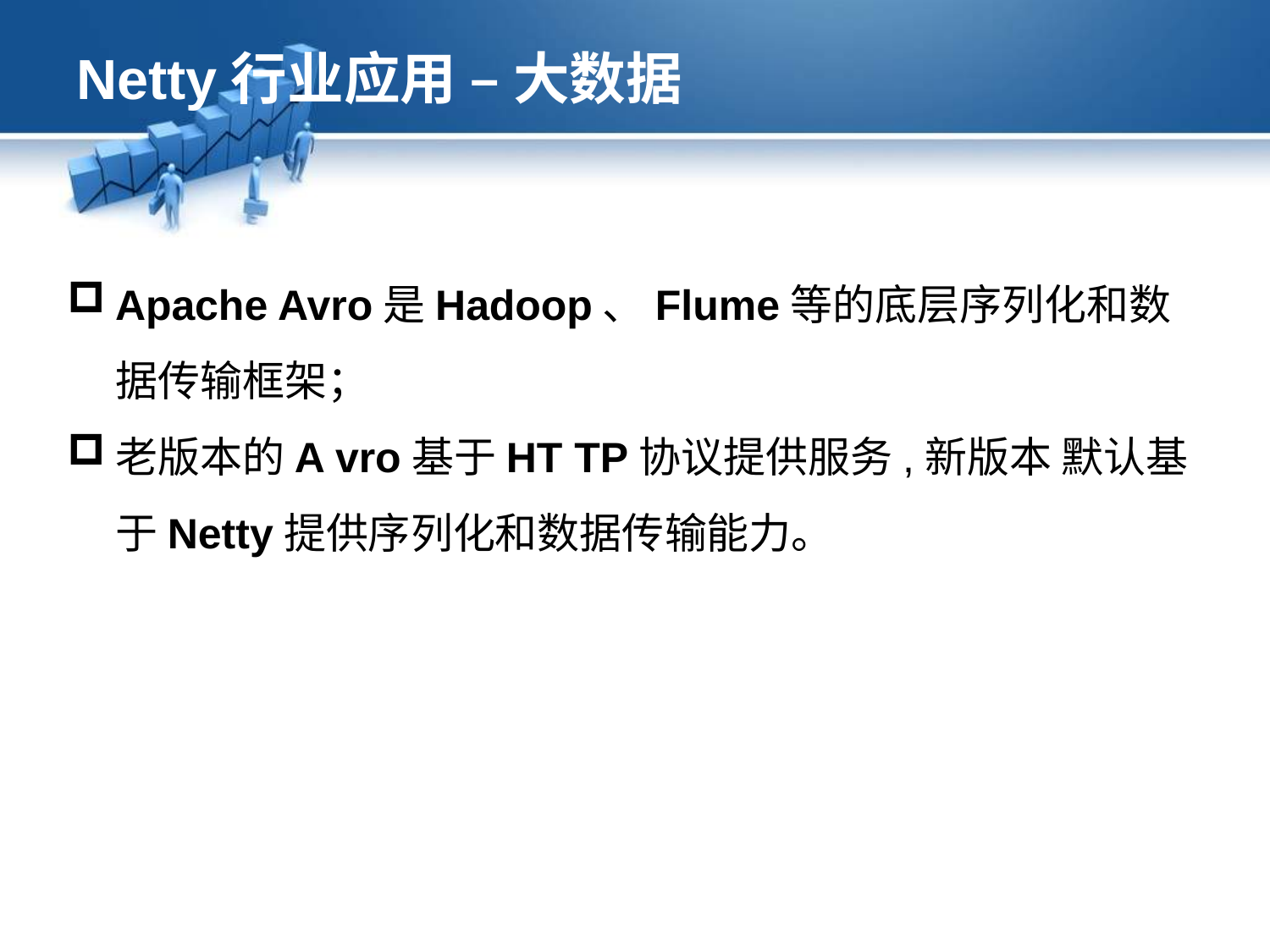

# Netty行业应用 – 大数据
Apache Avro是Hadoop、Flume等的底层序列化和数据传输框架；
老版本的A vro基于HT TP协议提供服务,新版本 默认基于Netty提供序列化和数据传输能力。